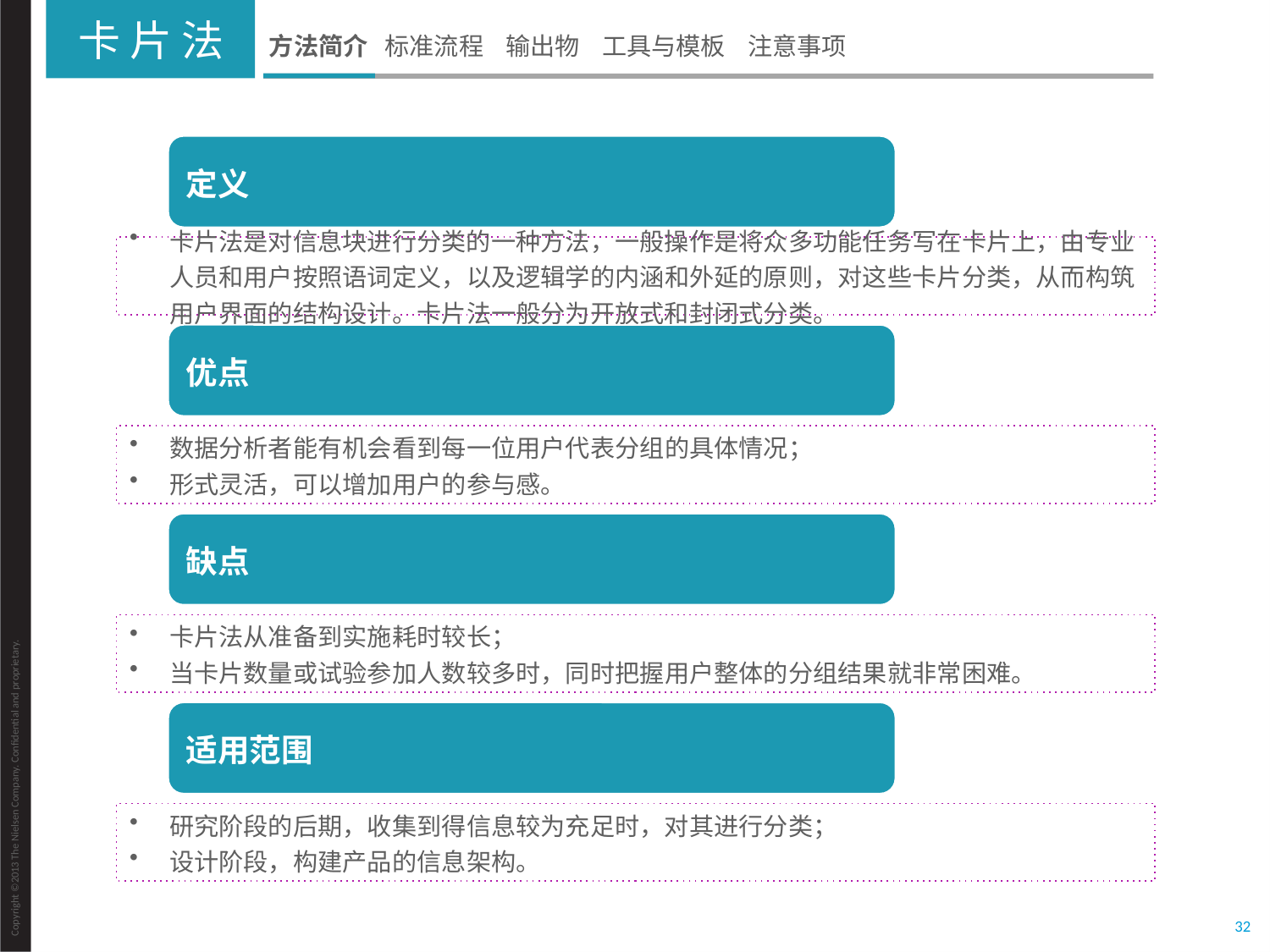

卡 片 法
方法简介   标准流程    输出物    工具与模板    注意事项

定义
优点
缺点
数据分析者能有机会看到每一位用户代表分组的具体情况；
卡片法从准备到实施耗时较长；
适用范围
研究阶段的后期，收集到得信息较为充足时，对其进行分类；
当卡片数量或试验参加人数较多时，同时把握用户整体的分组结果就非常困难。
卡片法是对信息块进行分类的一种方法，一般操作是将众多功能任务写在卡片上，由专业人员和用户按照语词定义，以及逻辑学的内涵和外延的原则，对这些卡片分类，从而构筑用户界面的结构设计。卡片法一般分为开放式和封闭式分类。
形式灵活，可以增加用户的参与感。
设计阶段，构建产品的信息架构。